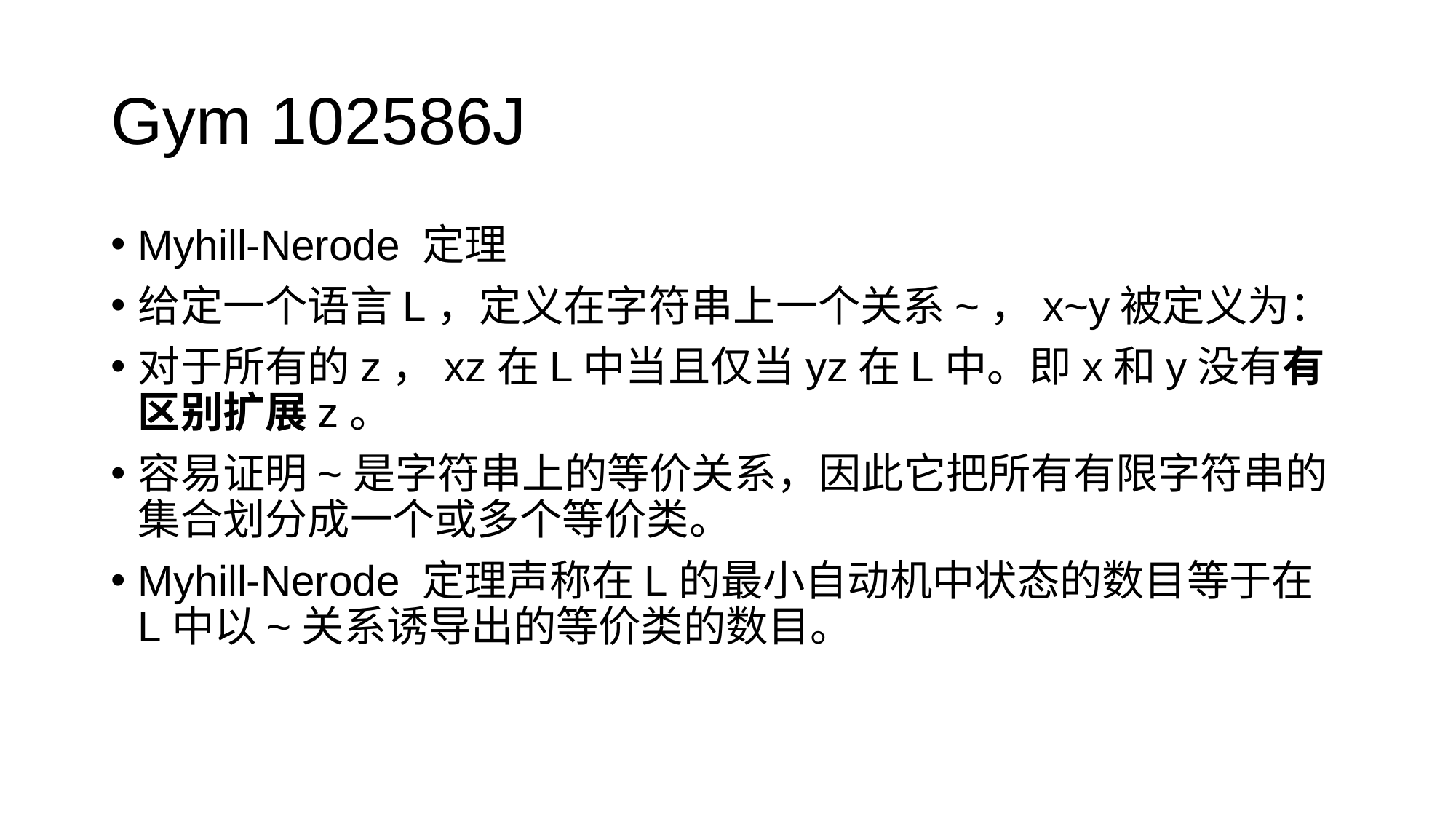

# Gym 102586J
Myhill-Nerode 定理
给定一个语言L，定义在字符串上一个关系~，x~y被定义为：
对于所有的z，xz在L中当且仅当yz在L中。即x和y没有有区别扩展z。
容易证明~是字符串上的等价关系，因此它把所有有限字符串的集合划分成一个或多个等价类。
Myhill-Nerode 定理声称在L的最小自动机中状态的数目等于在L中以~关系诱导出的等价类的数目。